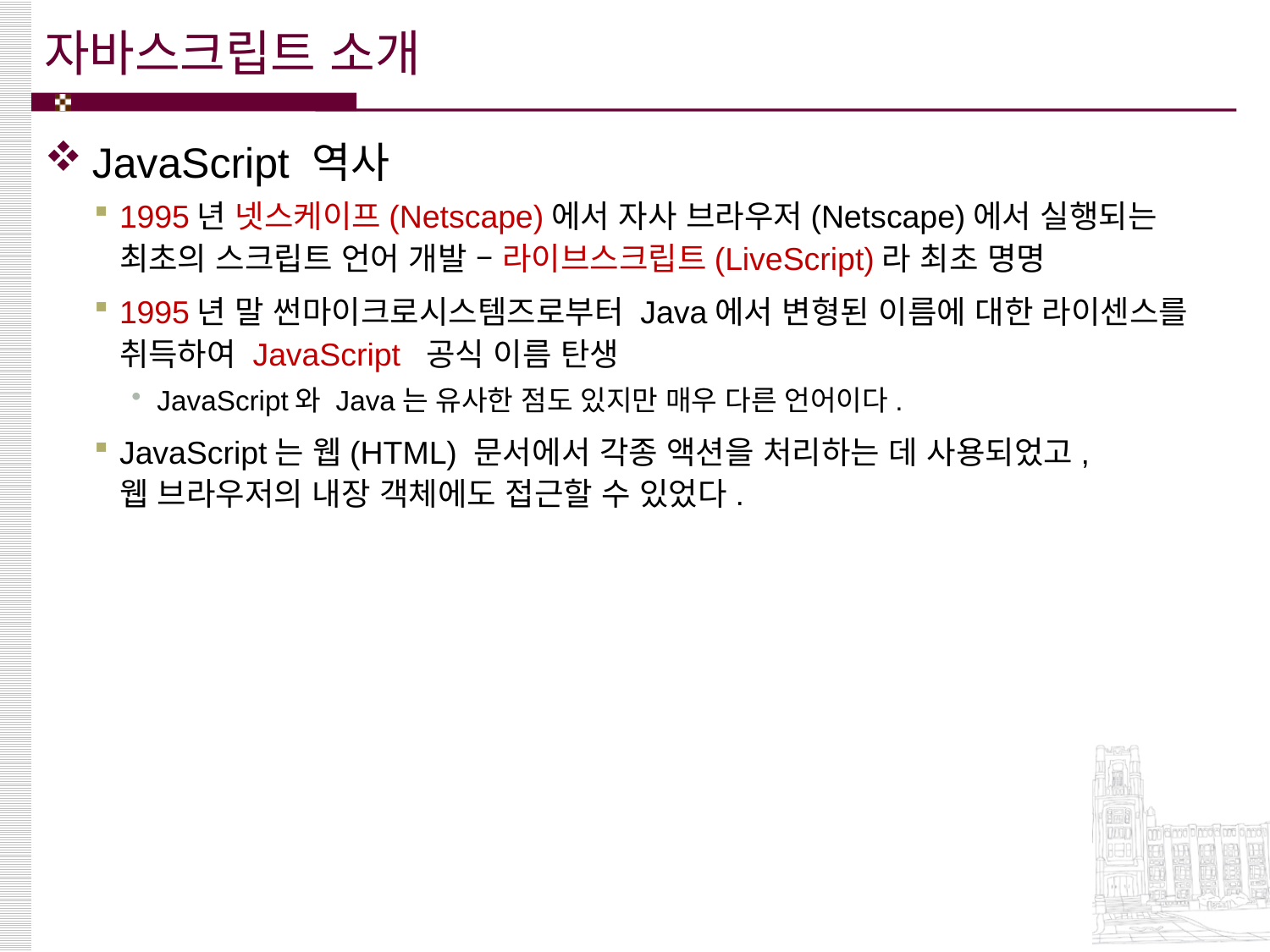

# 자바스크립트 소개
JavaScript 역사
1995년 넷스케이프(Netscape)에서 자사 브라우저(Netscape)에서 실행되는
최초의 스크립트 언어 개발 – 라이브스크립트(LiveScript)라 최초 명명
1995년 말 썬마이크로시스템즈로부터 Java에서 변형된 이름에 대한 라이센스를 취득하여 JavaScript  공식 이름 탄생
JavaScript와 Java는 유사한 점도 있지만 매우 다른 언어이다.
JavaScript는 웹(HTML) 문서에서 각종 액션을 처리하는 데 사용되었고,
웹 브라우저의 내장 객체에도 접근할 수 있었다.